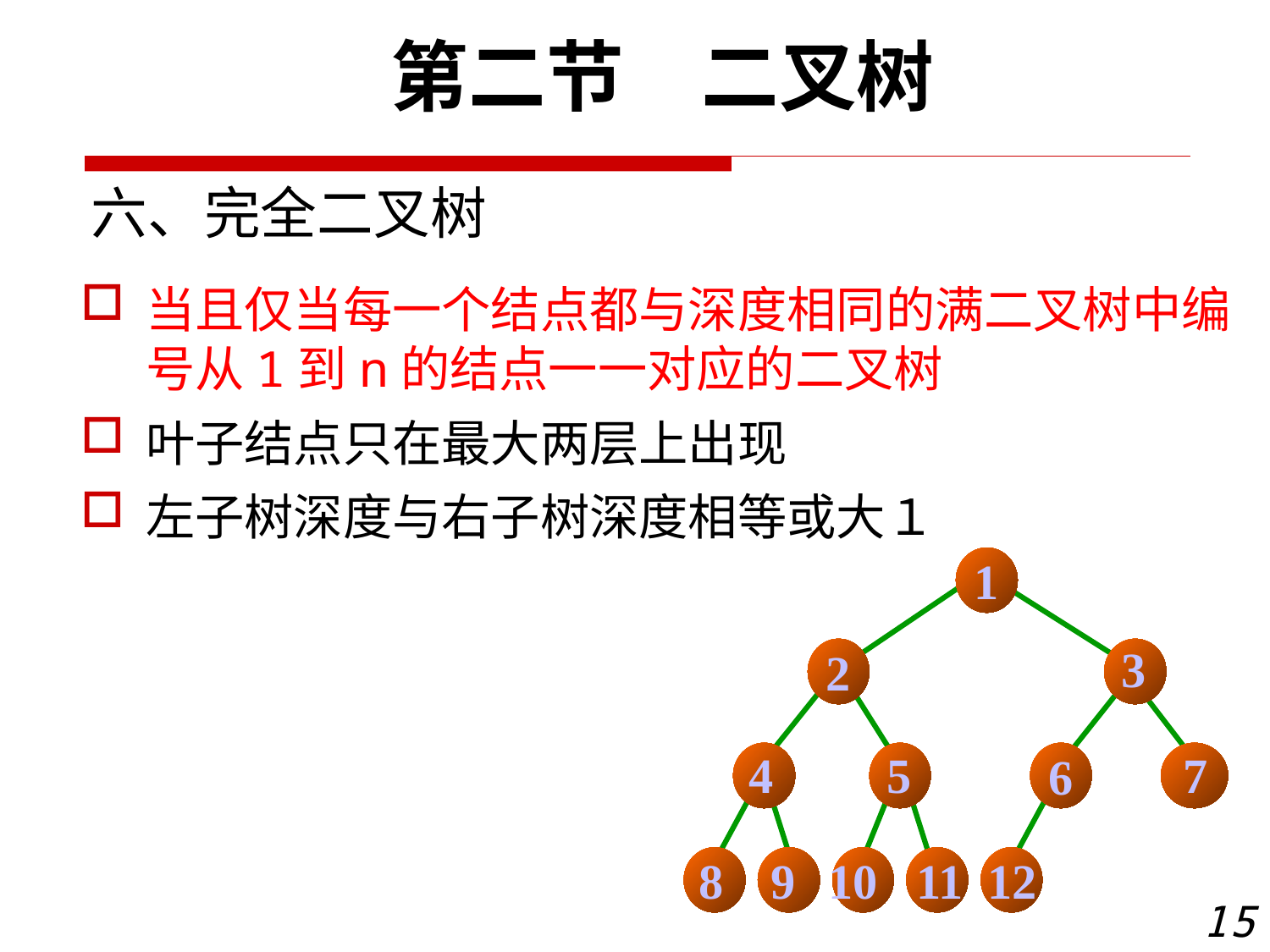

第二节　二叉树
# 六、完全二叉树
当且仅当每一个结点都与深度相同的满二叉树中编号从1到n的结点一一对应的二叉树
叶子结点只在最大两层上出现
左子树深度与右子树深度相等或大１
1

3
2

4
5
7

6

8
9
10
11
12

15